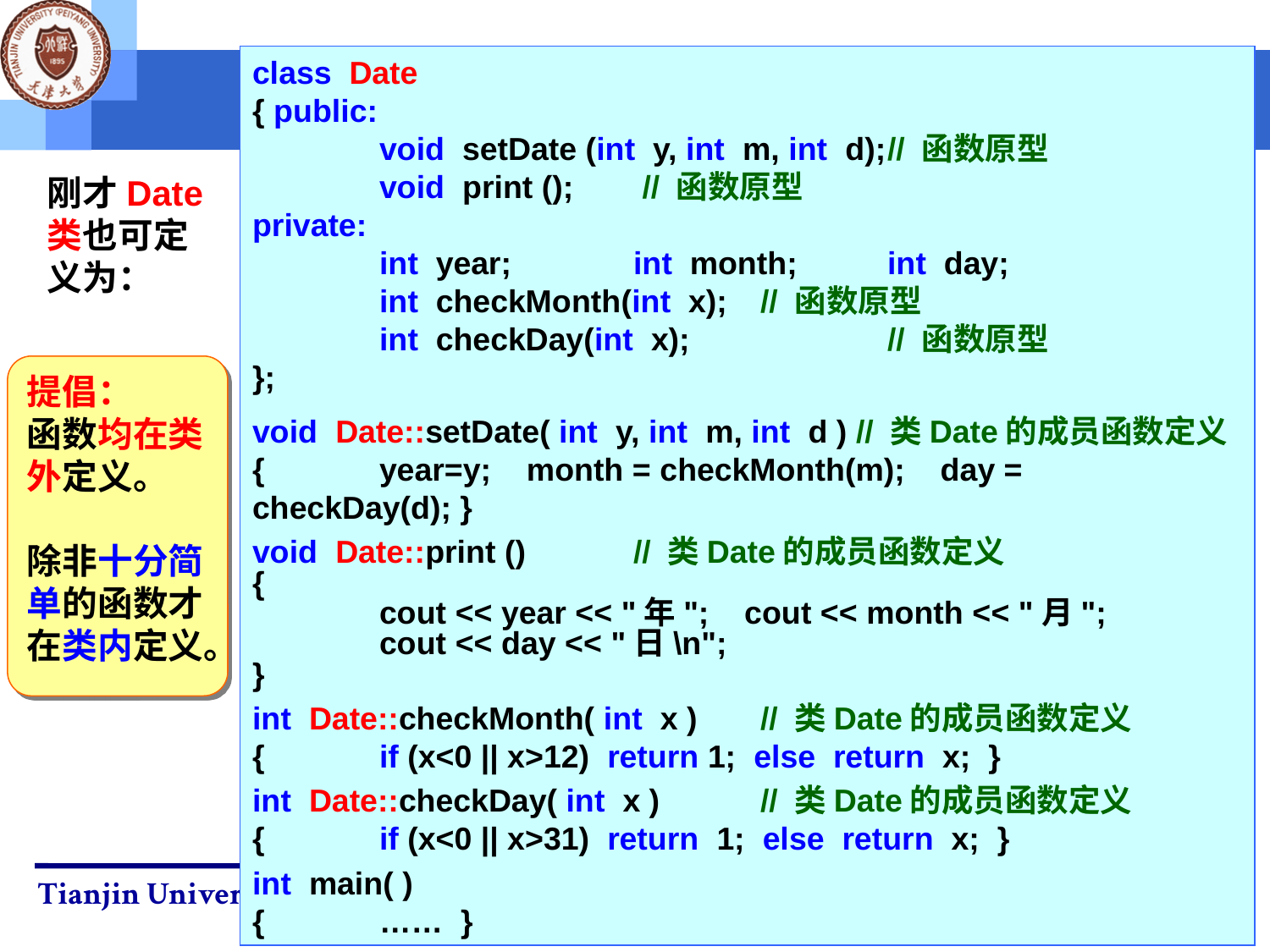

#
class  Date
{ public:
	void  setDate (int  y, int  m, int  d);	// 函数原型
	void  print ();	 // 函数原型
private:
	int  year;  	int  month;   	int  day;
	int  checkMonth(int  x);	// 函数原型
	int  checkDay(int  x);		// 函数原型
};
void  Date::setDate( int  y, int  m, int  d ) // 类Date的成员函数定义
{	year=y;    month = checkMonth(m);    day = checkDay(d); }
void  Date::print ()	// 类Date的成员函数定义
{
	cout << year << "年";    cout << month << "月";
	cout << day << "日\n";
}
int  Date::checkMonth( int  x )	// 类Date的成员函数定义
{	if (x<0 || x>12)  return 1;  else  return  x;  }
int  Date::checkDay( int  x )	// 类Date的成员函数定义
{	if (x<0 || x>31)  return  1;  else  return  x;  }
int  main( )
{	……  }
刚才Date类也可定义为：
提倡：
函数均在类 外定义。

除非十分简 单的函数才 在类内定义。